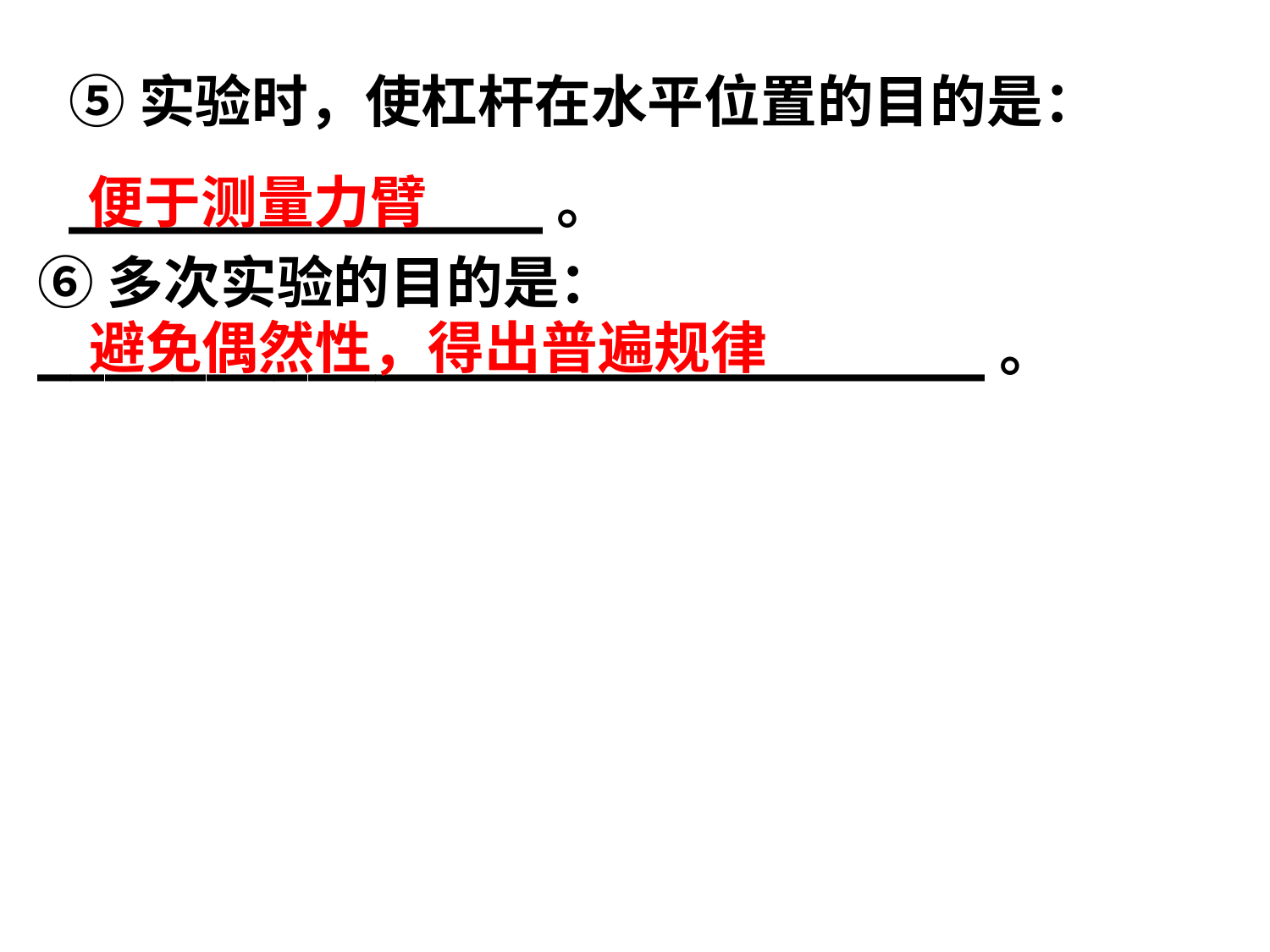

⑤实验时，使杠杆在水平位置的目的是：______________。
⑥多次实验的目的是：____________________________。

便于测量力臂
避免偶然性，得出普遍规律